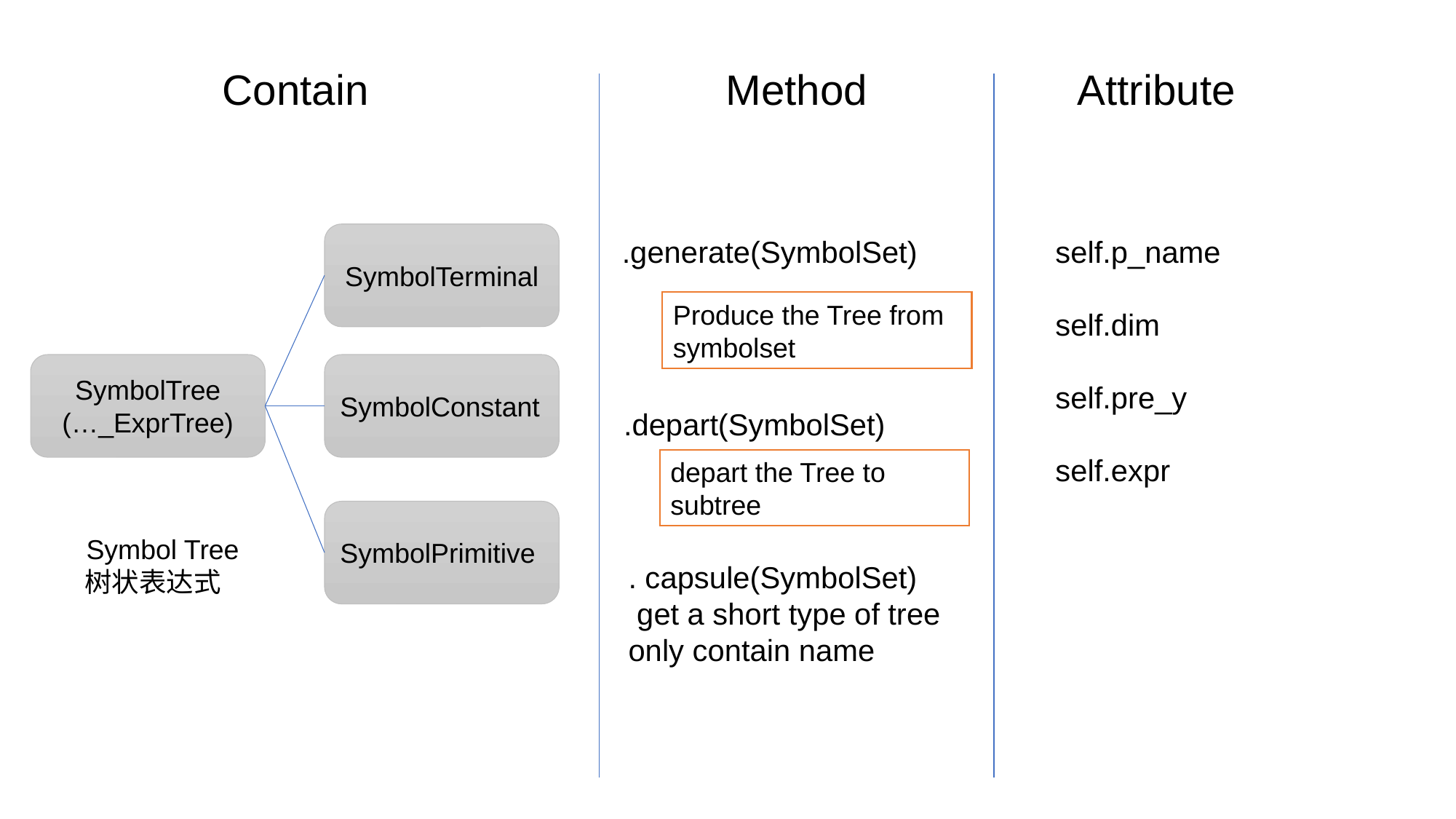

Contain
Method
Attribute
SymbolTerminal
.generate(SymbolSet)
self.p_name

self.dim

self.pre_y

self.expr
Produce the Tree from symbolset
SymbolTree
(…_ExprTree)
SymbolConstant
.depart(SymbolSet)
depart the Tree to subtree
SymbolPrimitive
Symbol Tree
树状表达式
. capsule(SymbolSet)
 get a short type of tree
only contain name